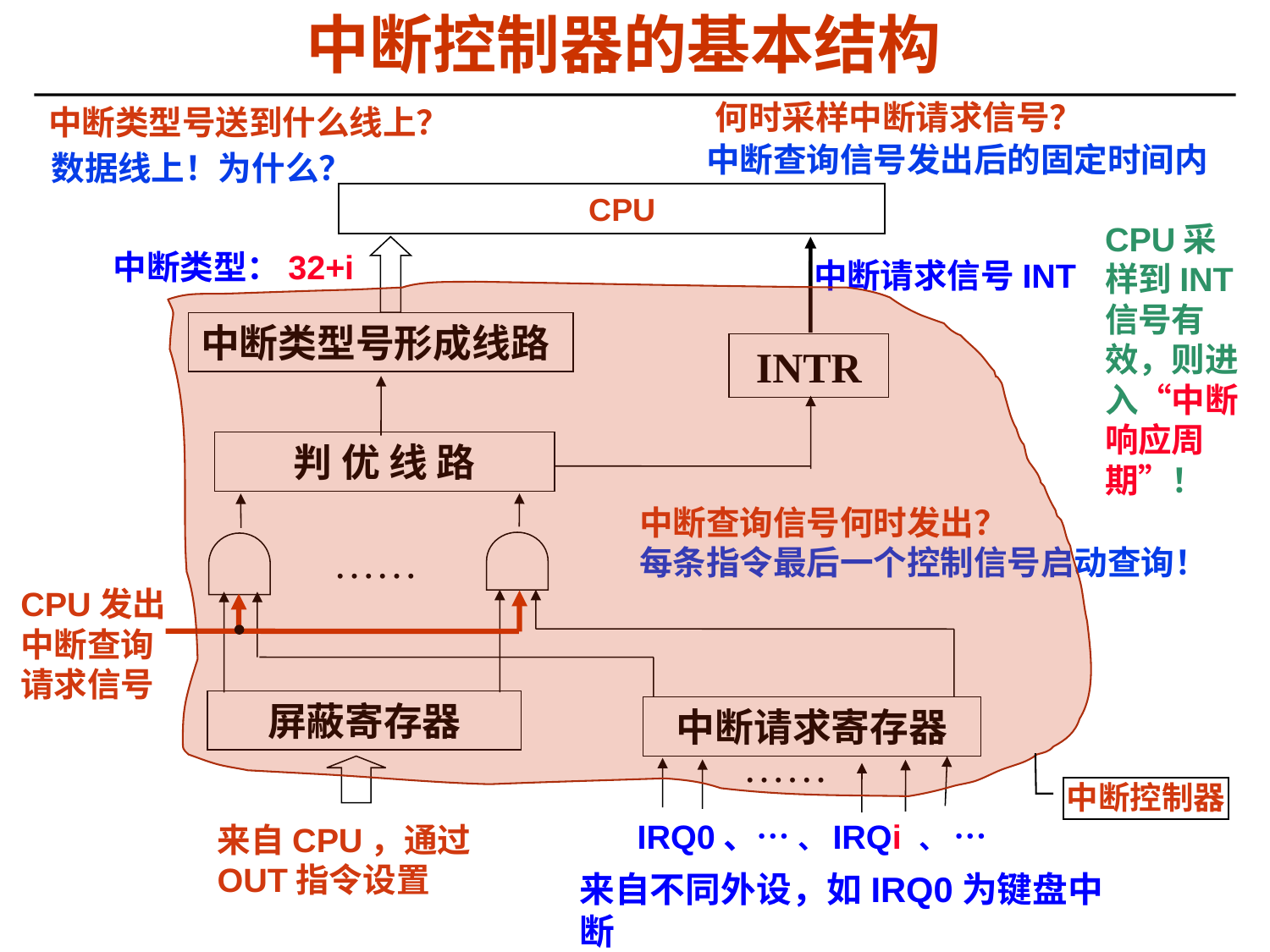

# 中断控制器的基本结构
何时采样中断请求信号？
中断类型号送到什么线上？
中断查询信号发出后的固定时间内
数据线上！为什么？
                                  CPU
CPU采样到INT信号有效，则进入“中断响应周期”！

中断类型：32+i
中断请求信号INT

中断控制器
中断类型号形成线路
INTR

判 优 线 路

中断查询信号何时发出？
……

每条指令最后一个控制信号启动查询！
CPU发出中断查询请求信号

屏蔽寄存器
中断请求寄存器
……

IRQ0、… 、IRQi 、 …
来自CPU，通过OUT指令设置
来自不同外设，如IRQ0为键盘中断